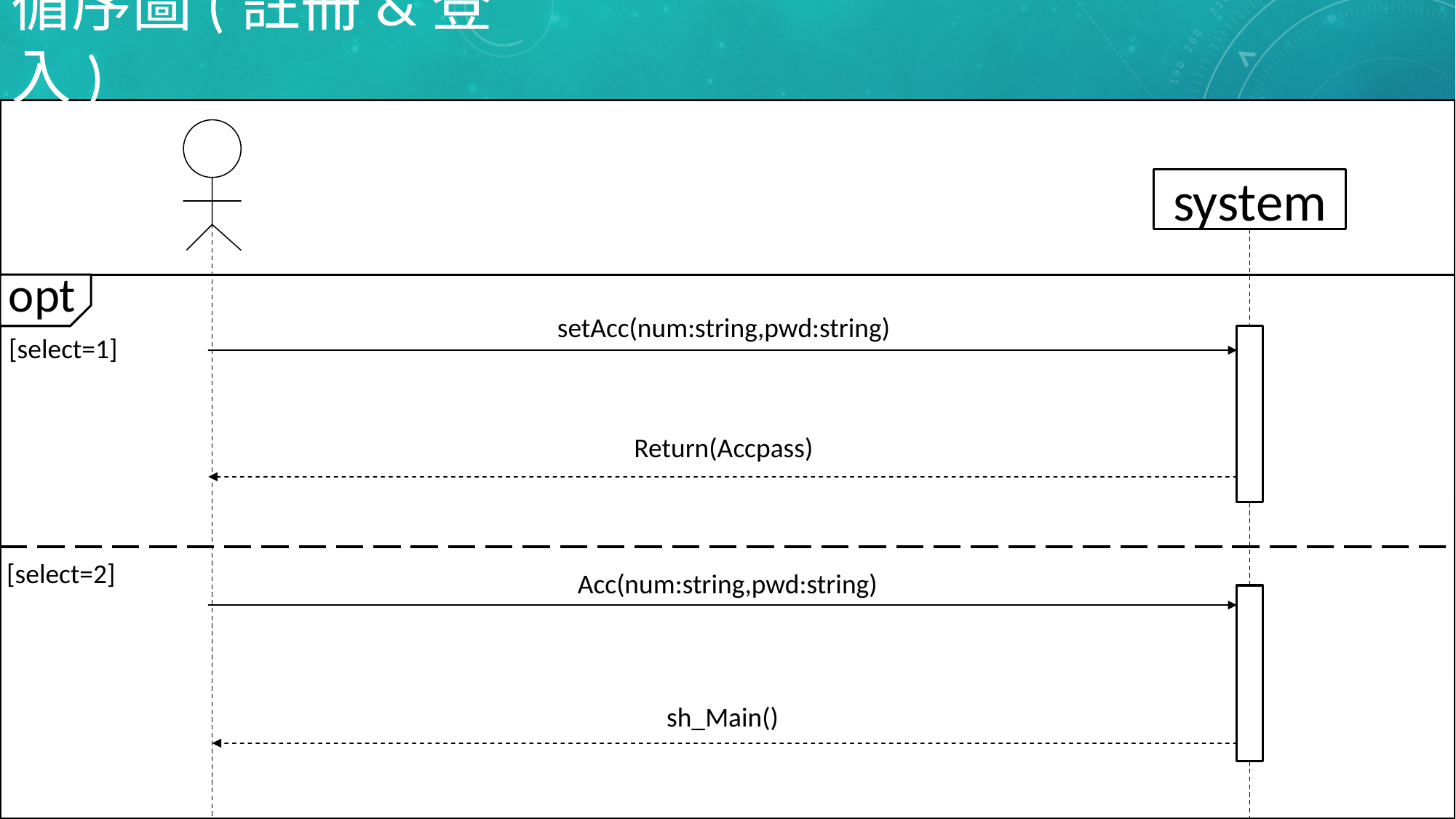

# 循序圖(註冊&登入)

system
opt

setAcc(num:string,pwd:string)
[select=1]

Return(Accpass)
[select=2]
Acc(num:string,pwd:string)

sh_Main()